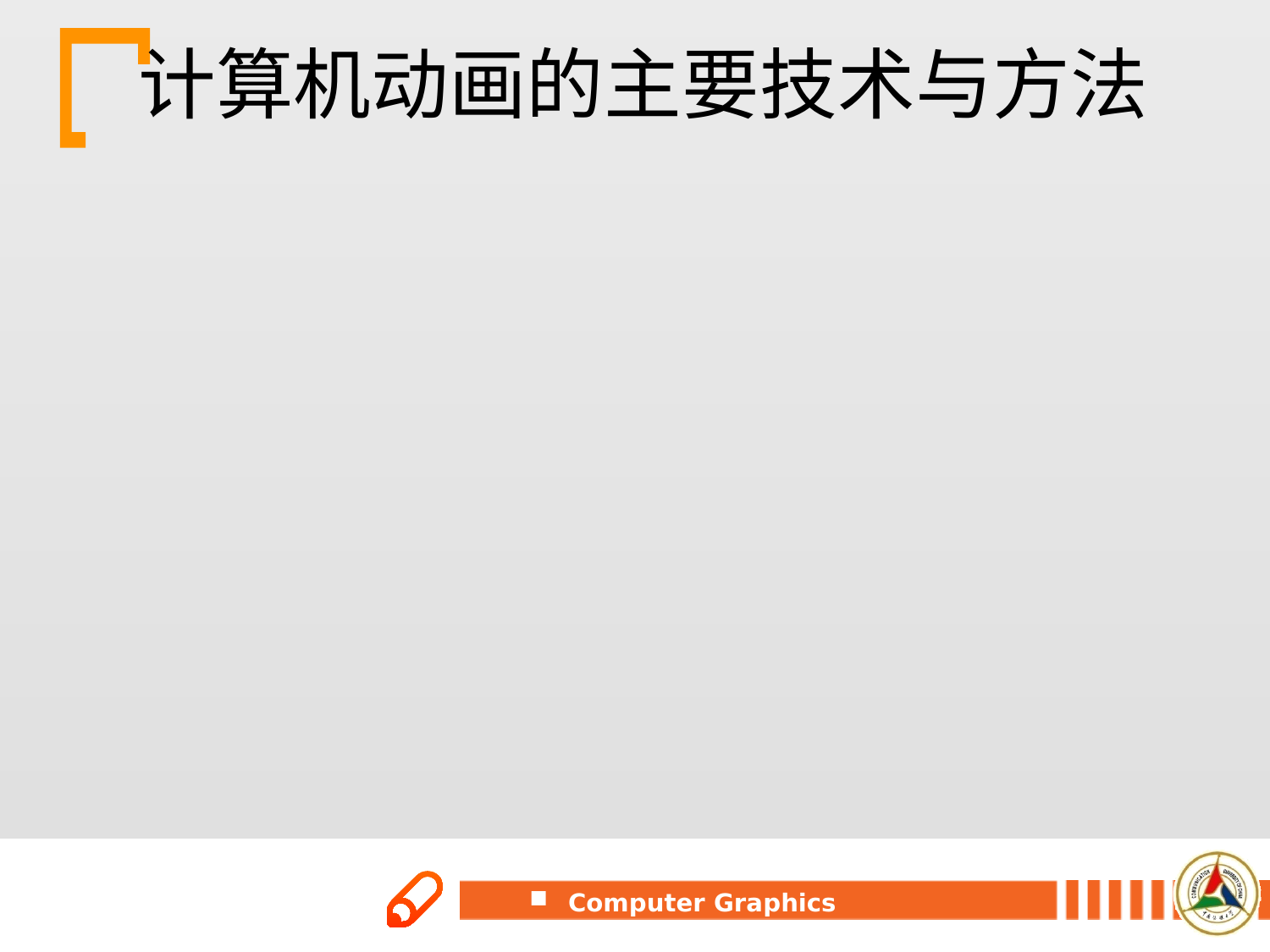

# 计算机动画的主要技术与方法
关键帧动画
路径动画
变形动画
过程动画
粒子动画
群体动画
人物动画
运动捕捉
三维扫描技术